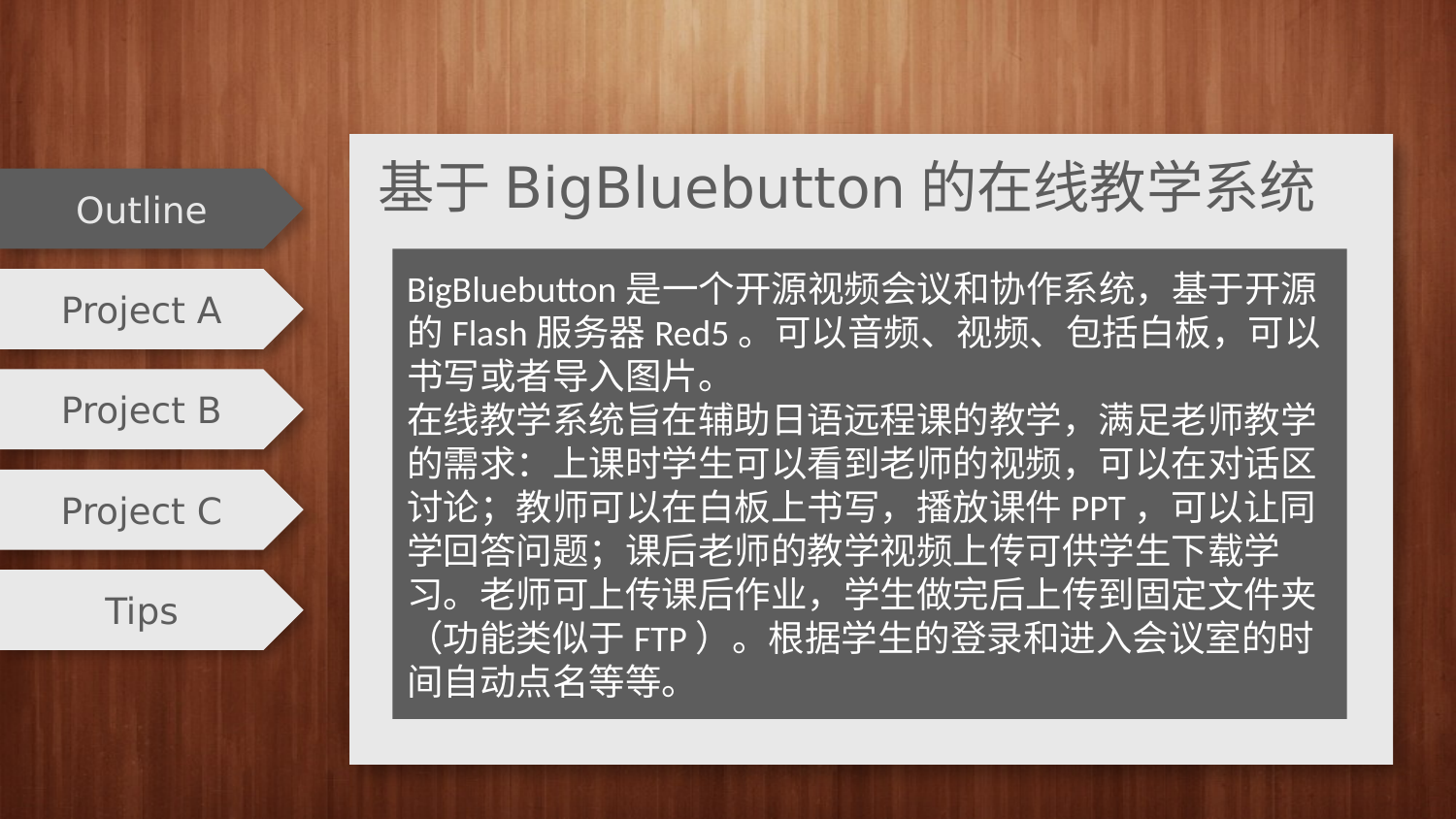

基于BigBluebutton的在线教学系统
Outline
BigBluebutton是一个开源视频会议和协作系统，基于开源的Flash服务器Red5。可以音频、视频、包括白板，可以书写或者导入图片。
在线教学系统旨在辅助日语远程课的教学，满足老师教学的需求：上课时学生可以看到老师的视频，可以在对话区讨论；教师可以在白板上书写，播放课件PPT，可以让同学回答问题；课后老师的教学视频上传可供学生下载学习。老师可上传课后作业，学生做完后上传到固定文件夹（功能类似于FTP）。根据学生的登录和进入会议室的时间自动点名等等。
Project A
Project B
Project C
Tips